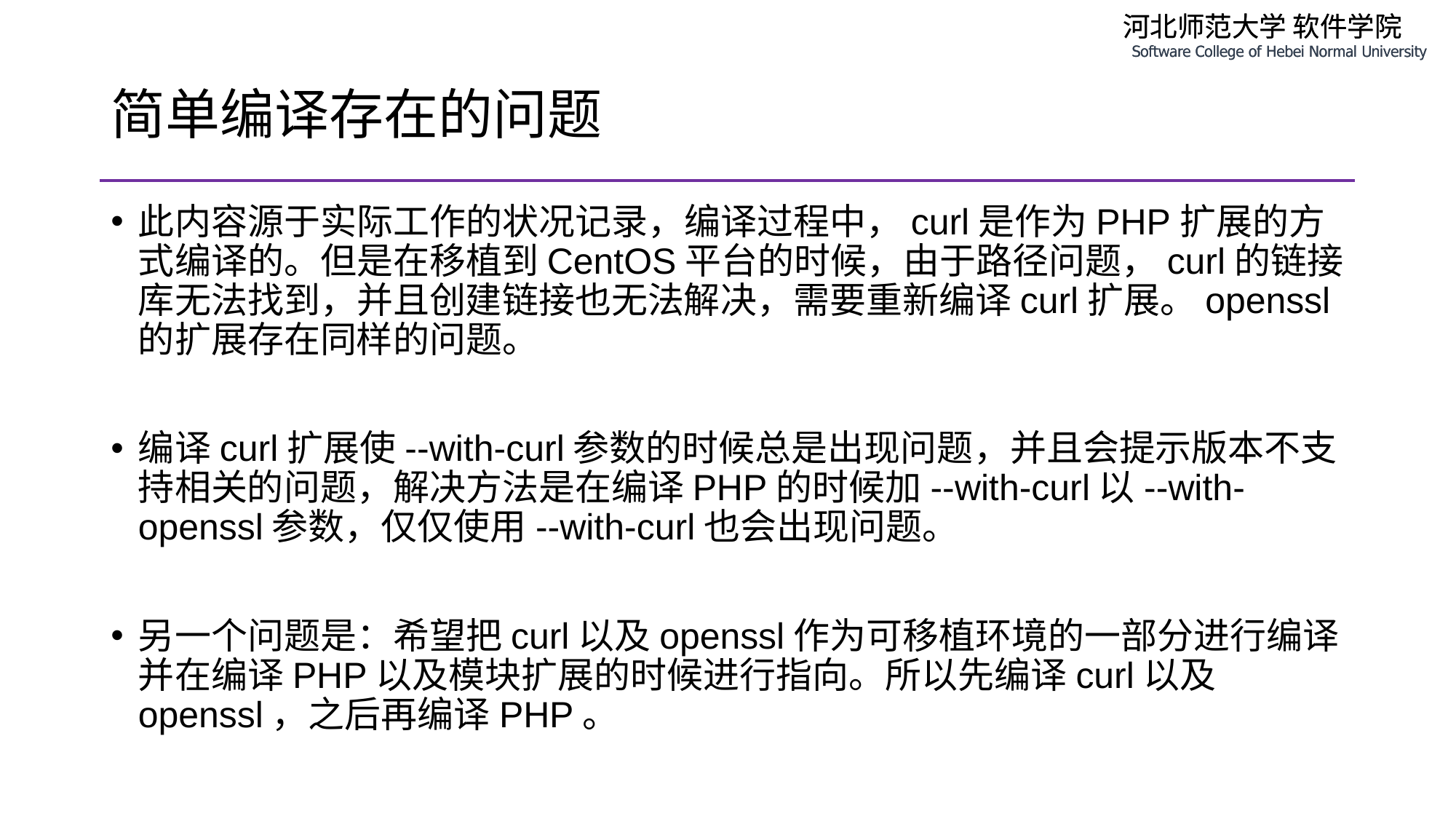

# 简单编译存在的问题
此内容源于实际工作的状况记录，编译过程中，curl是作为PHP扩展的方式编译的。但是在移植到CentOS平台的时候，由于路径问题，curl的链接库无法找到，并且创建链接也无法解决，需要重新编译curl扩展。openssl的扩展存在同样的问题。

编译curl扩展使--with-curl参数的时候总是出现问题，并且会提示版本不支持相关的问题，解决方法是在编译PHP的时候加--with-curl以--with-openssl参数，仅仅使用--with-curl也会出现问题。

另一个问题是：希望把curl以及openssl作为可移植环境的一部分进行编译并在编译PHP以及模块扩展的时候进行指向。所以先编译curl以及openssl，之后再编译PHP。